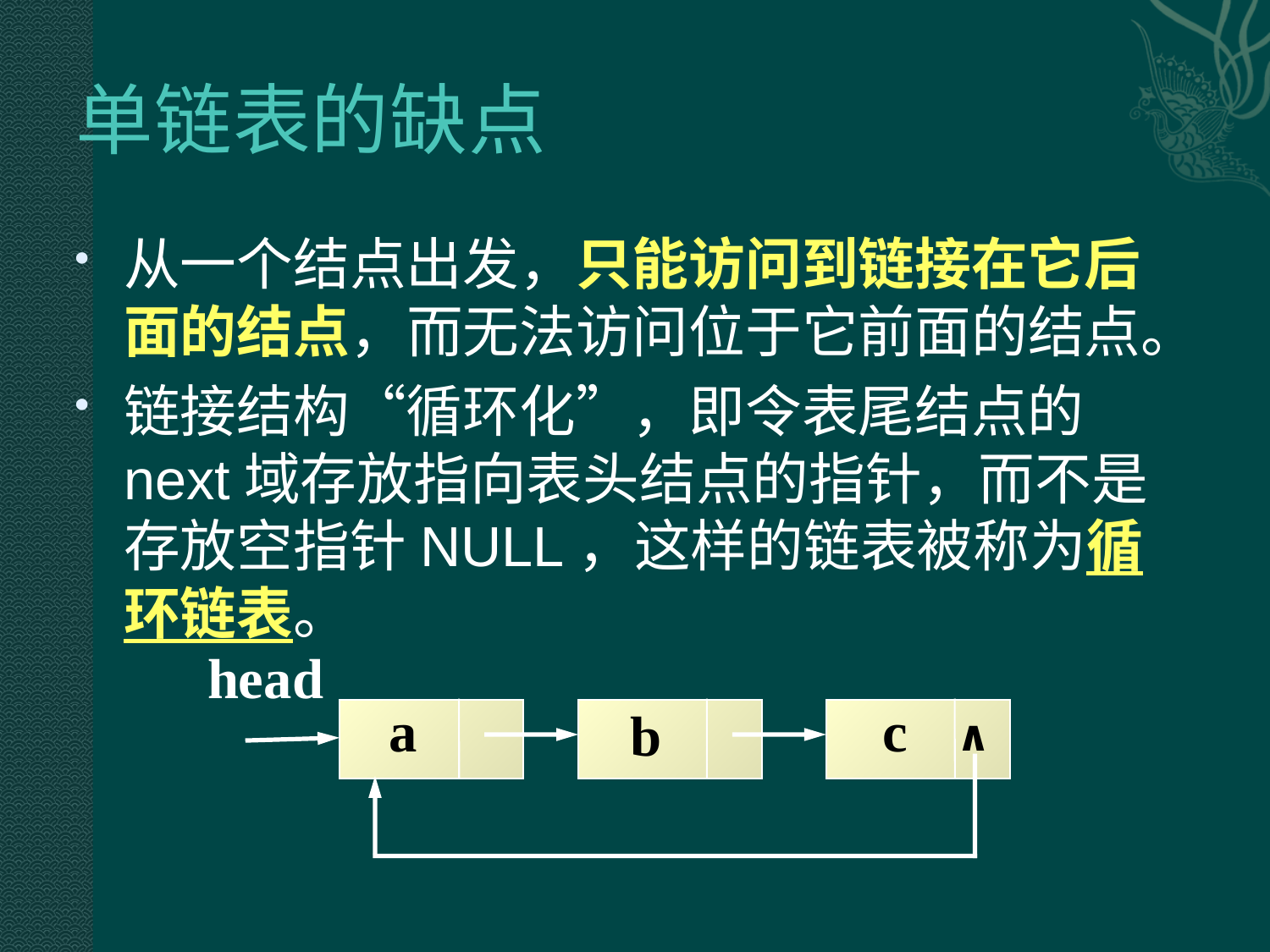

# 单链表的缺点
从一个结点出发，只能访问到链接在它后面的结点，而无法访问位于它前面的结点。
链接结构“循环化”，即令表尾结点的next域存放指向表头结点的指针，而不是存放空指针NULL，这样的链表被称为循环链表。
head
a
c

b

∧